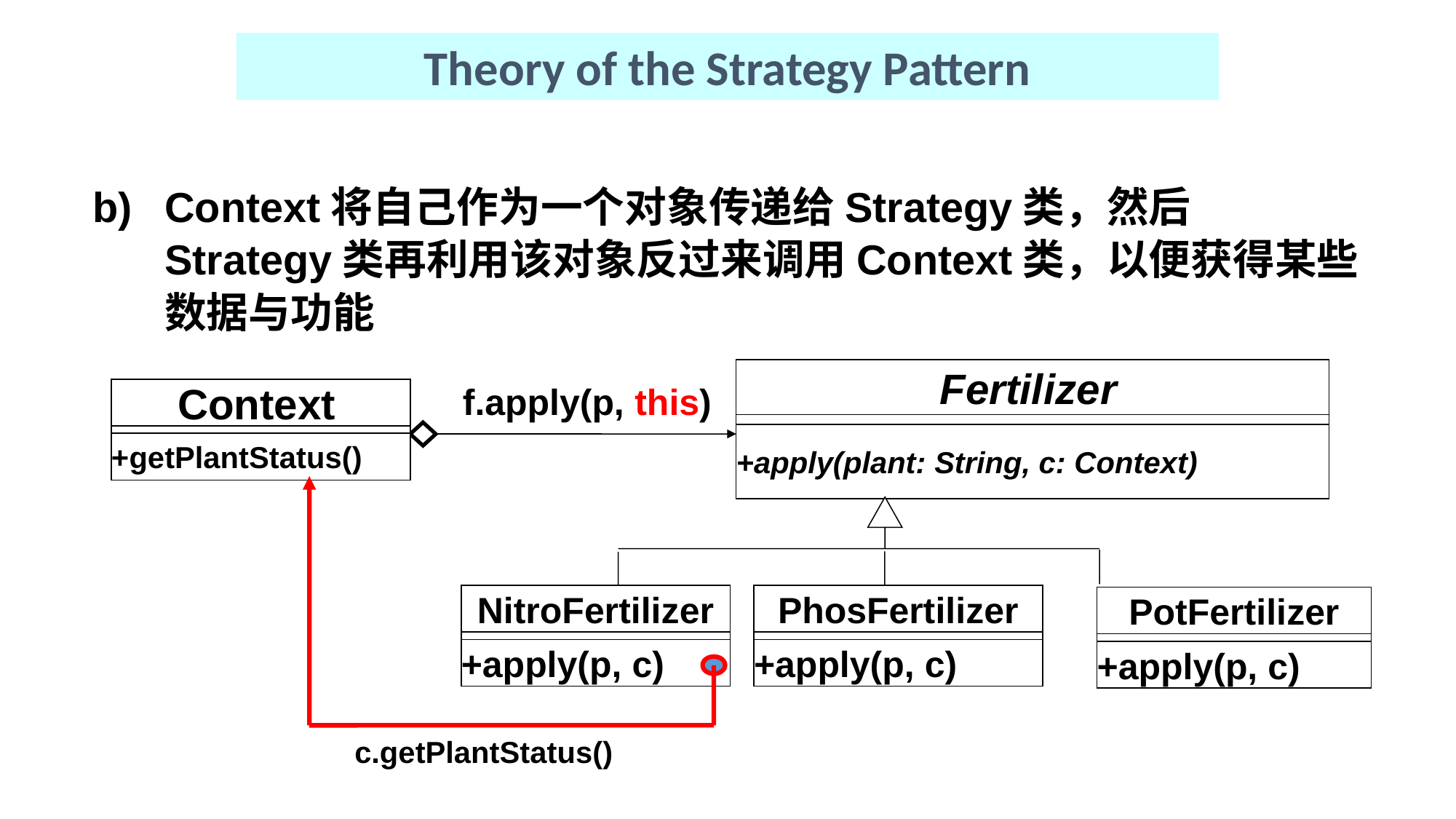

Theory of the Strategy Pattern
Context将自己作为一个对象传递给Strategy类，然后Strategy类再利用该对象反过来调用Context类，以便获得某些数据与功能
Fertilizer
f.apply(p, this)
Context

+apply(plant: String, c: Context)

+getPlantStatus()

NitroFertilizer
PhosFertilizer
PotFertilizer

+apply(p, c)
+apply(p, c)
+apply(p, c)
c.getPlantStatus()